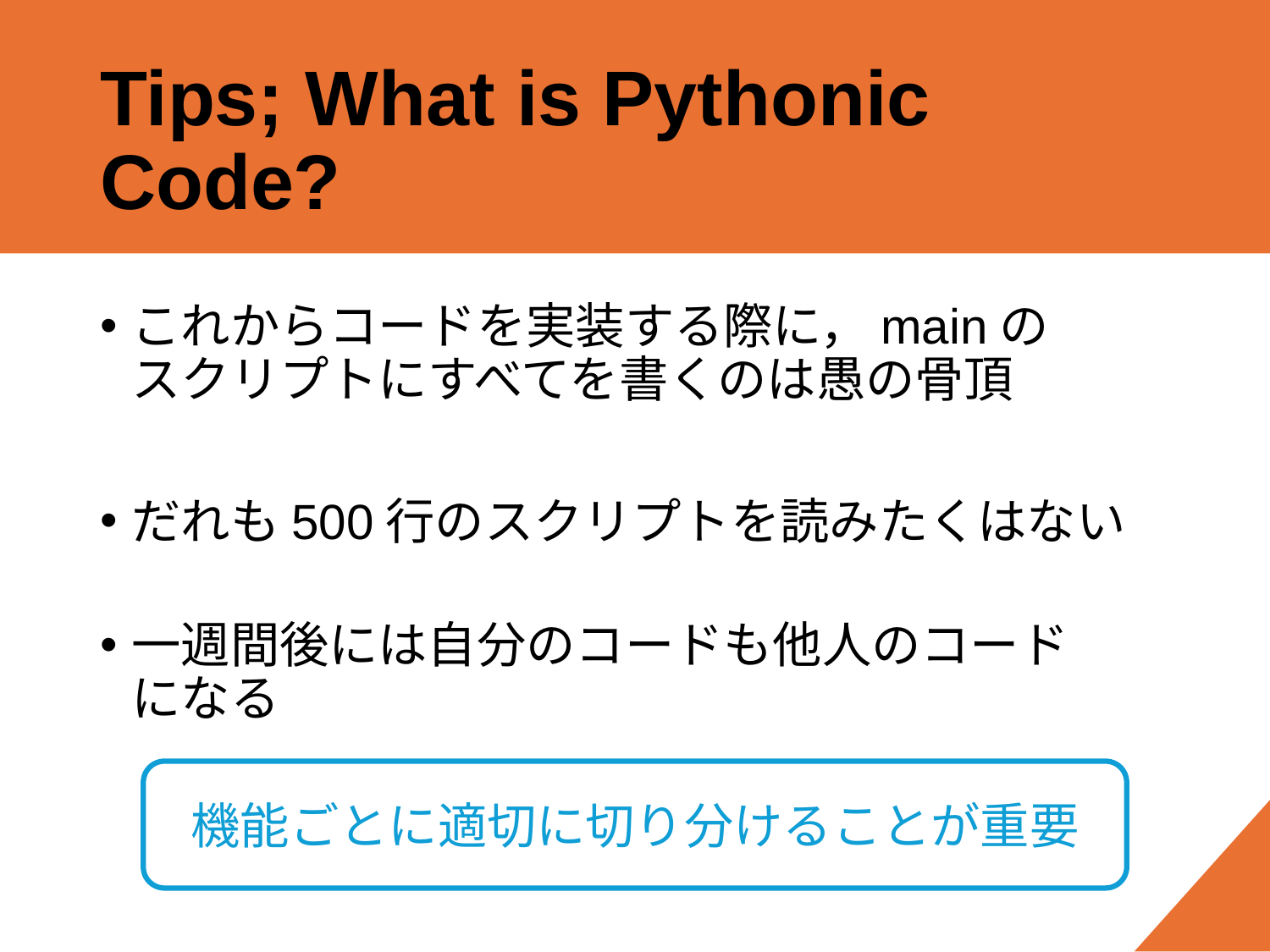

# Tips; What is Pythonic Code?
これからコードを実装する際に，mainの
スクリプトにすべてを書くのは愚の骨頂

だれも500行のスクリプトを読みたくはない
一週間後には自分のコードも他人のコード
になる

機能ごとに適切に切り分けることが重要